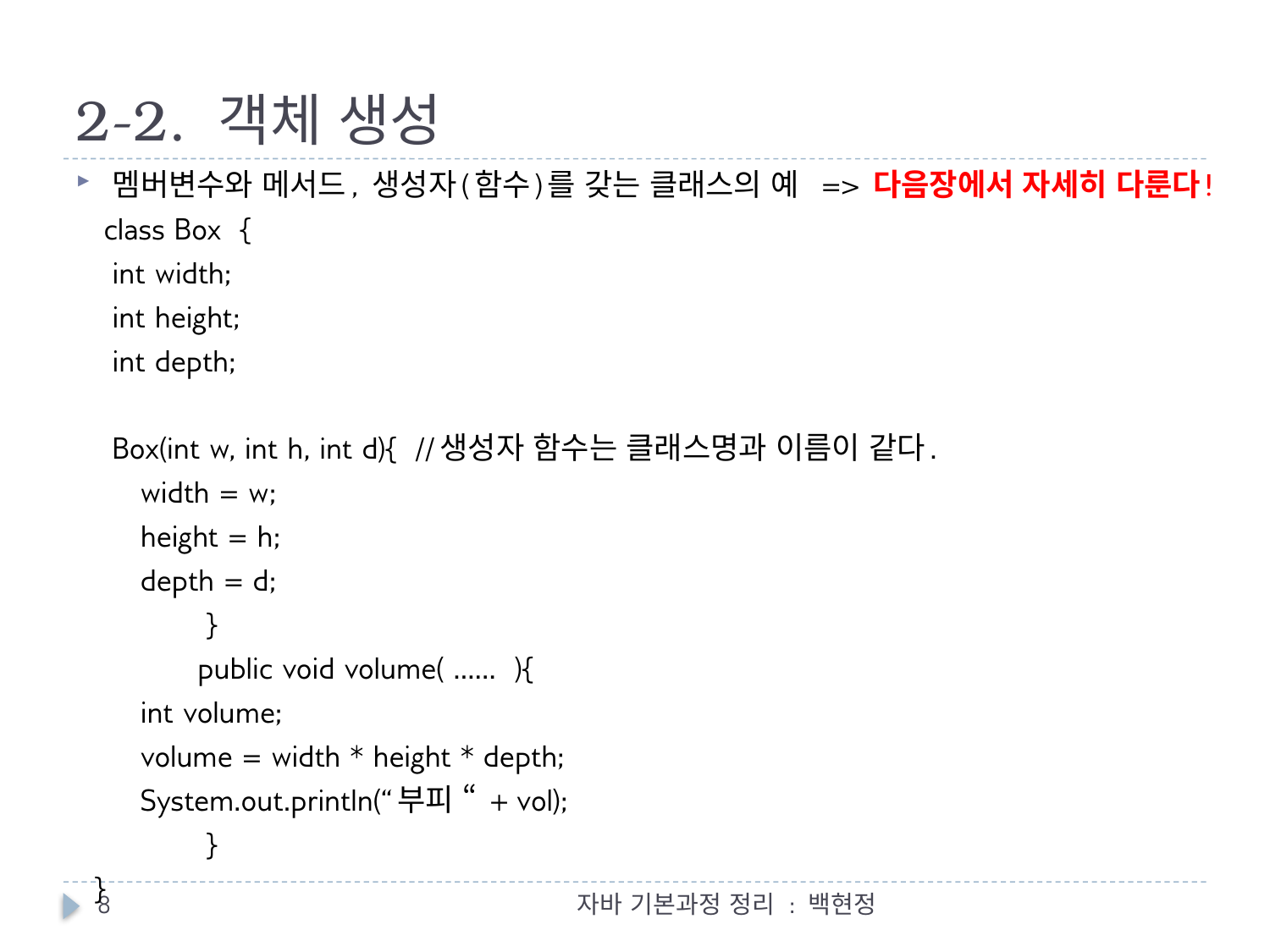

# 2-2. 객체 생성
멤버변수와 메서드, 생성자(함수)를 갖는 클래스의 예  => 다음장에서 자세히 다룬다!
   class Box  {
		int width;
		int height;
		int depth;

		Box(int w, int h, int d){  //생성자 함수는 클래스명과 이름이 같다.
		   width = w;
		   height = h;
		   depth = d;
              }
         	public void volume( ……  ){
		   int volume;
		   volume = width * height * depth;
		   System.out.println(“부피 “ + vol);
              }
  }
8
자바 기본과정 정리 : 백현정